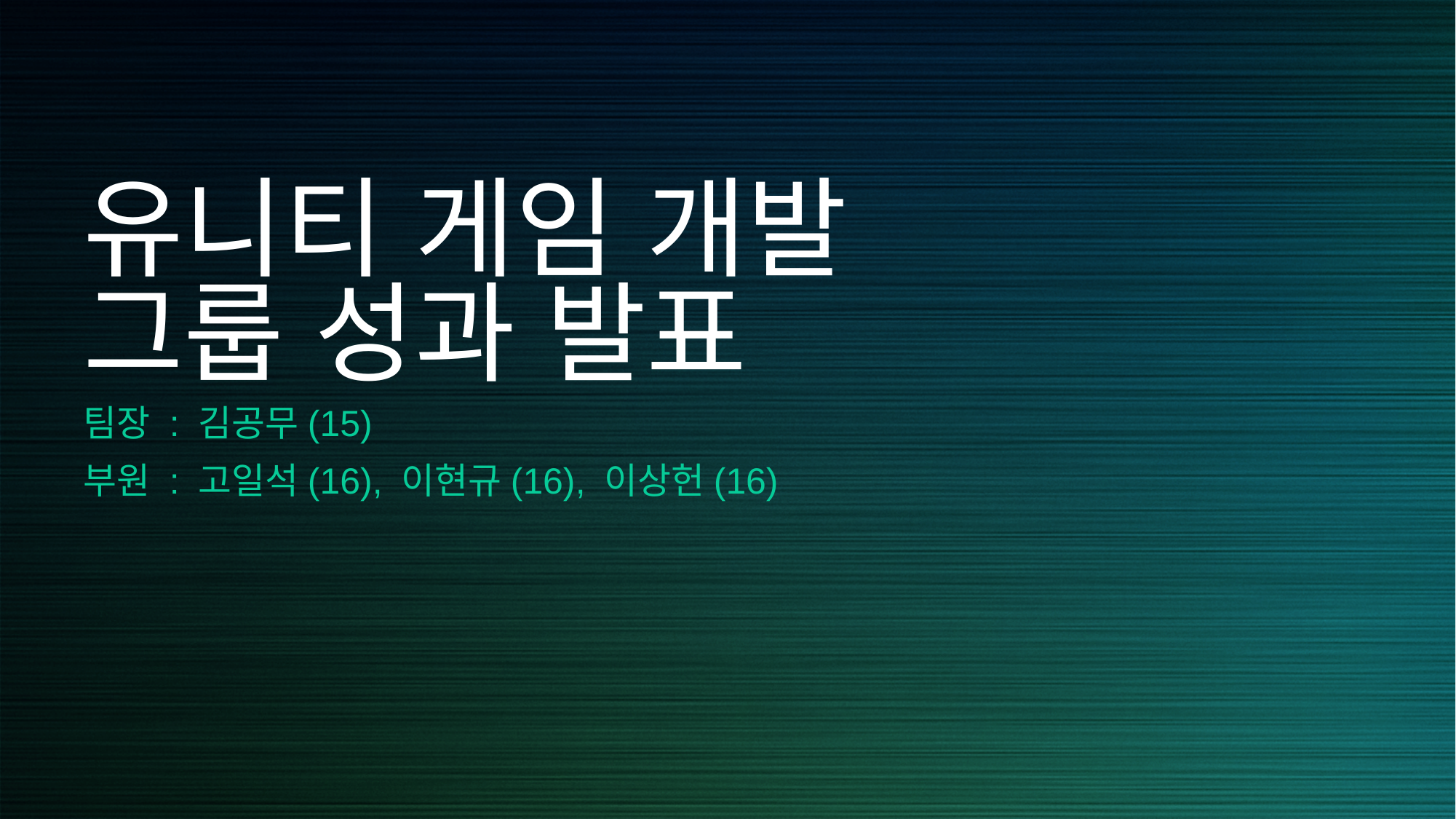

# 유니티 게임 개발 그룹 성과 발표
팀장 : 김공무(15)
부원 : 고일석(16), 이현규(16), 이상헌(16)